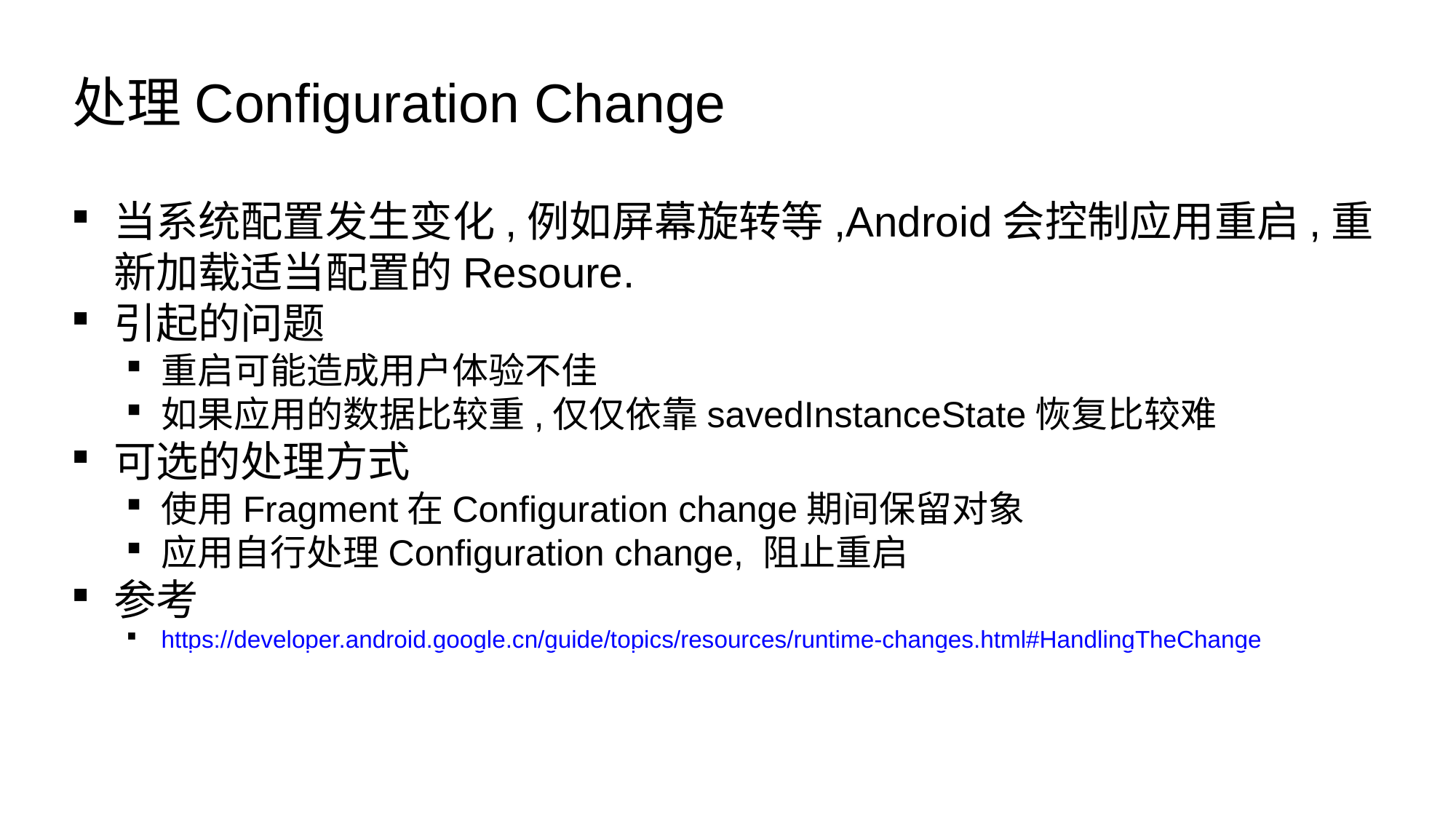

处理Configuration Change
当系统配置发生变化,例如屏幕旋转等,Android会控制应用重启,重新加载适当配置的Resoure.
引起的问题
重启可能造成用户体验不佳
如果应用的数据比较重,仅仅依靠savedInstanceState恢复比较难
可选的处理方式
使用Fragment在Configuration change期间保留对象
应用自行处理Configuration change, 阻止重启
参考
https://developer.android.google.cn/guide/topics/resources/runtime-changes.html#HandlingTheChange